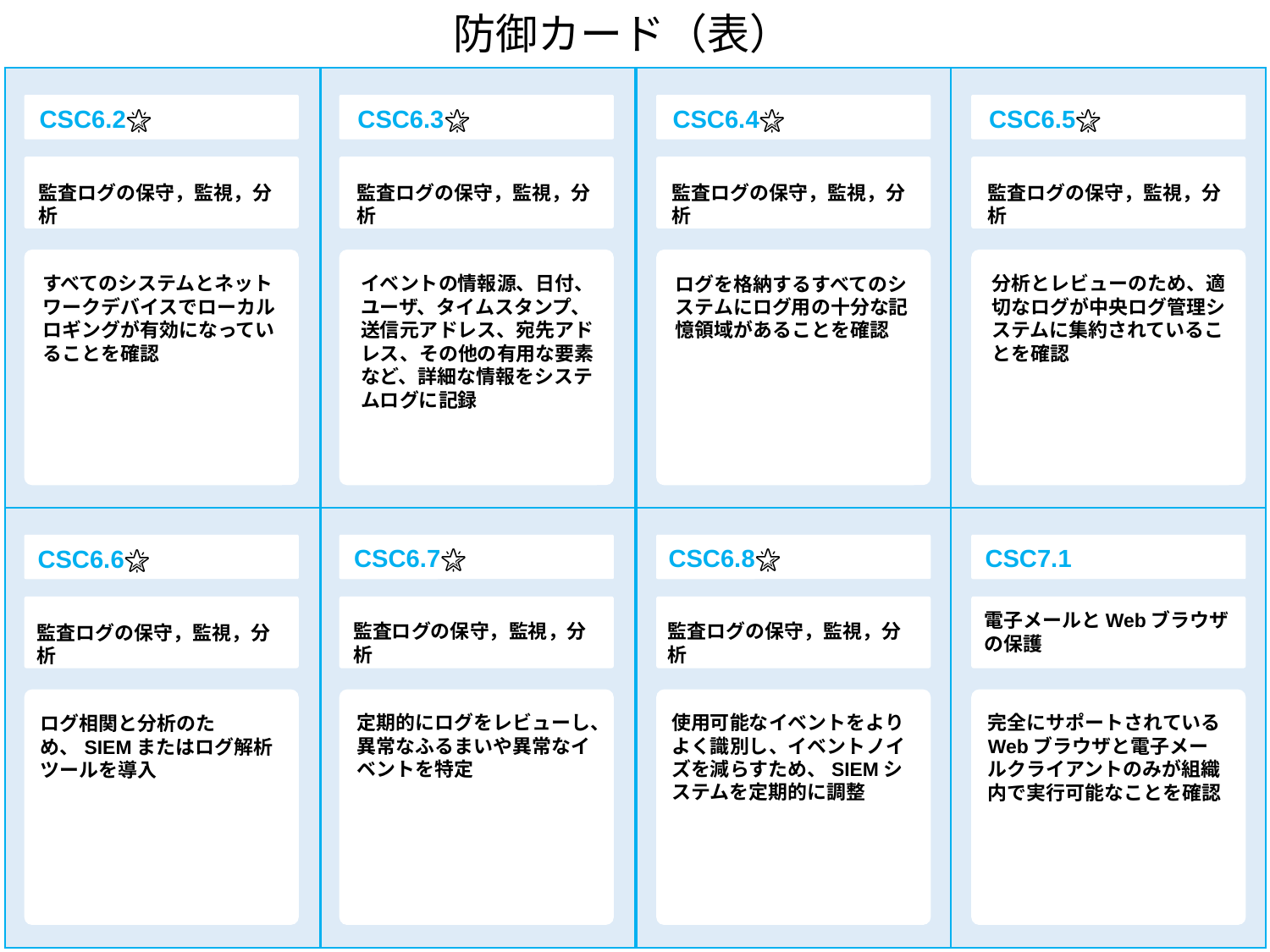

防御カード（表）

CSC6.2🌟
CSC6.3🌟
CSC6.4🌟
CSC6.5🌟

監査ログの保守，監視，分析
監査ログの保守，監視，分析
監査ログの保守，監視，分析
監査ログの保守，監視，分析

すべてのシステムとネットワークデバイスでローカルロギングが有効になっていることを確認
イベントの情報源、日付、ユーザ、タイムスタンプ、送信元アドレス、宛先アドレス、その他の有用な要素など、詳細な情報をシステムログに記録
ログを格納するすべてのシステムにログ用の十分な記憶領域があることを確認
分析とレビューのため、適切なログが中央ログ管理システムに集約されていることを確認

CSC6.7🌟
CSC6.8🌟
CSC7.1
CSC6.6🌟

電子メールとWebブラウザの保護
監査ログの保守，監視，分析
監査ログの保守，監視，分析
監査ログの保守，監視，分析

定期的にログをレビューし、異常なふるまいや異常なイベントを特定
使用可能なイベントをよりよく識別し、イベントノイズを減らすため、SIEMシステムを定期的に調整
完全にサポートされているWebブラウザと電子メールクライアントのみが組織内で実行可能なことを確認
ログ相関と分析のため、SIEMまたはログ解析ツールを導入